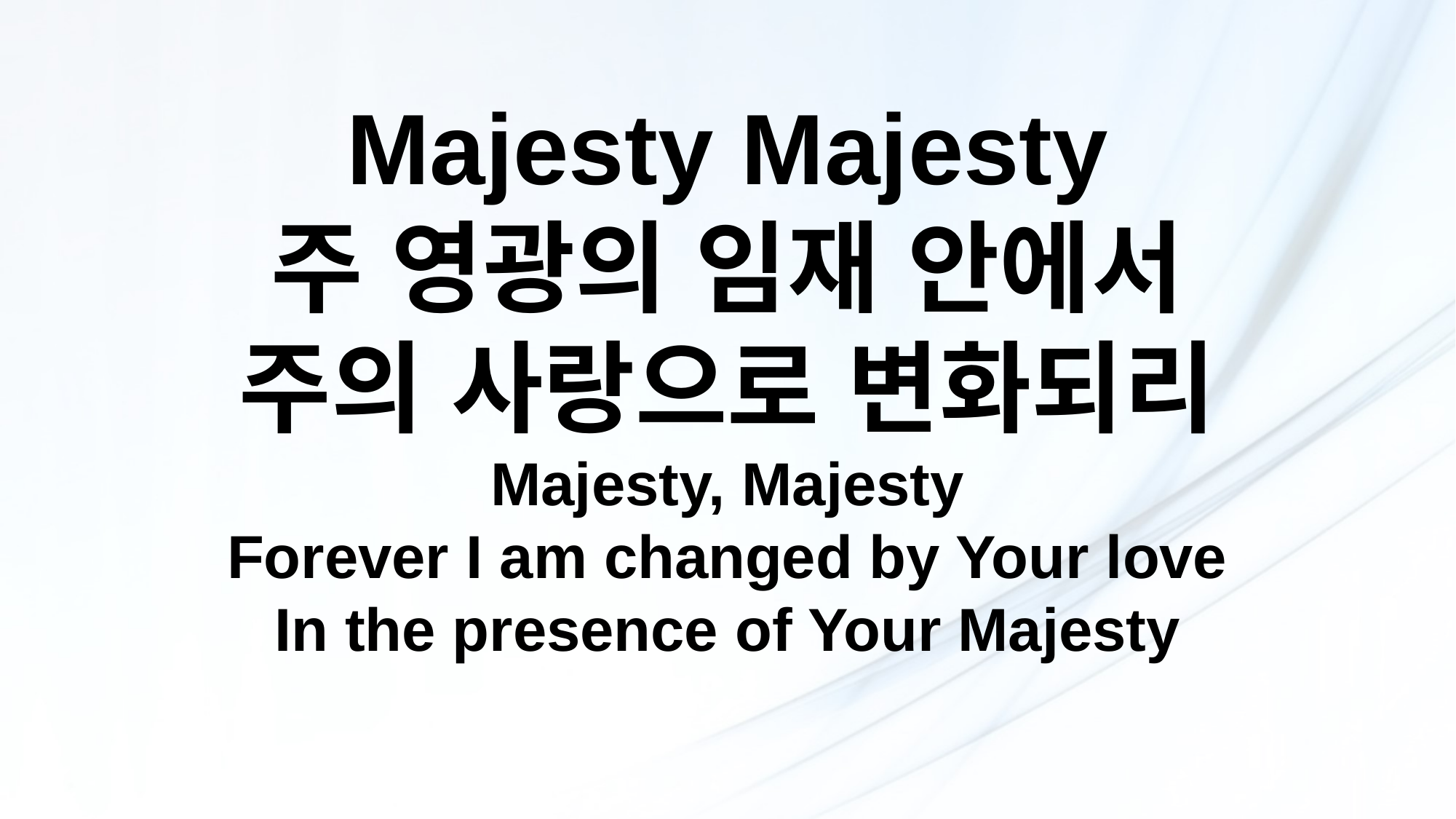

Majesty Majesty
주 영광의 임재 안에서
주의 사랑으로 변화되리
Majesty, Majesty
Forever I am changed by Your love
In the presence of Your Majesty